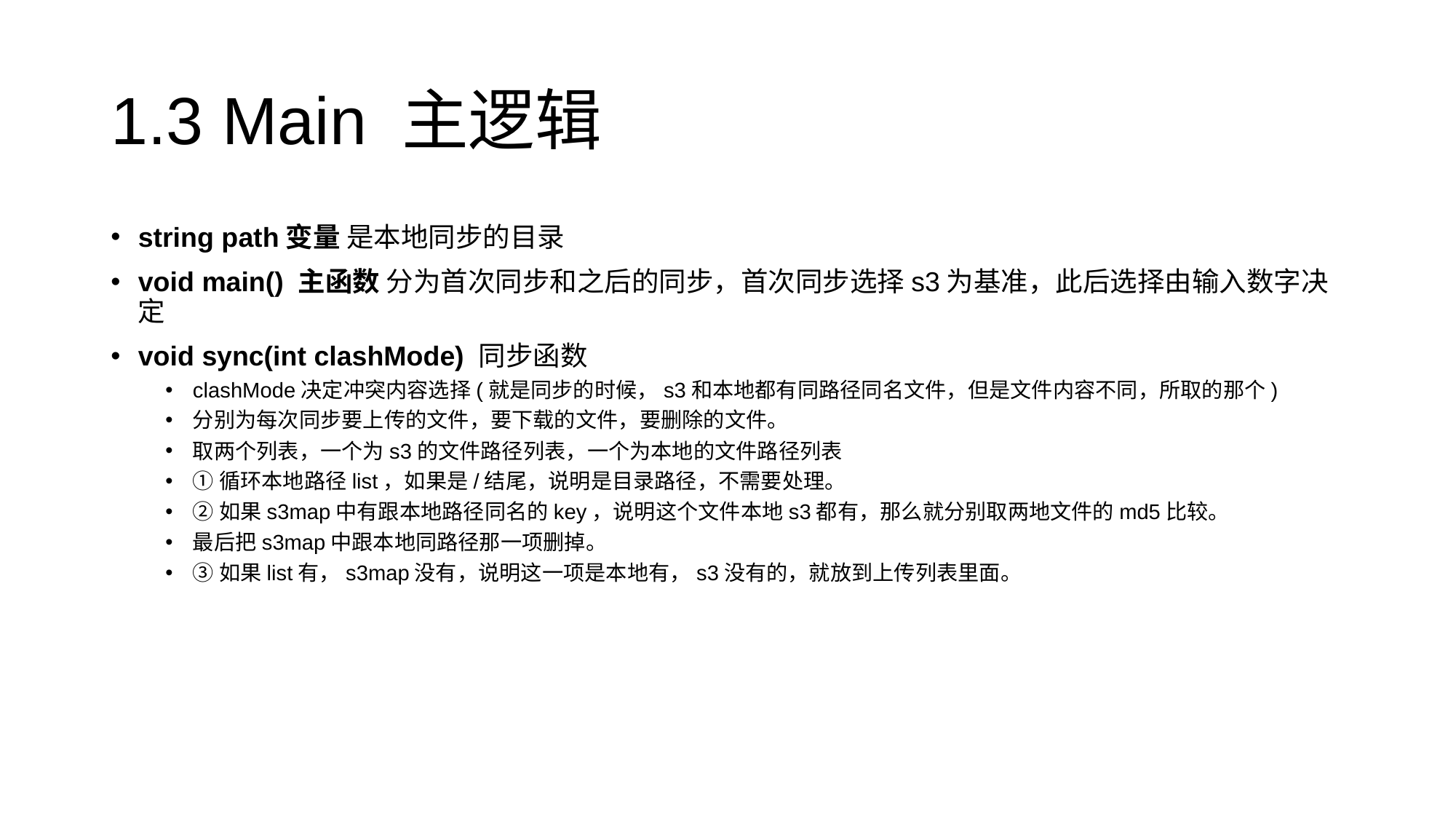

# 1.3 Main 主逻辑
string path变量 是本地同步的目录
void main() 主函数 分为首次同步和之后的同步，首次同步选择s3为基准，此后选择由输入数字决定
void sync(int clashMode) 同步函数
clashMode决定冲突内容选择(就是同步的时候，s3和本地都有同路径同名文件，但是文件内容不同，所取的那个)
分别为每次同步要上传的文件，要下载的文件，要删除的文件。
取两个列表，一个为s3的文件路径列表，一个为本地的文件路径列表
①循环本地路径list，如果是/结尾，说明是目录路径，不需要处理。
②如果s3map中有跟本地路径同名的key，说明这个文件本地s3都有，那么就分别取两地文件的md5比较。
最后把s3map中跟本地同路径那一项删掉。
③如果list有，s3map没有，说明这一项是本地有，s3没有的，就放到上传列表里面。